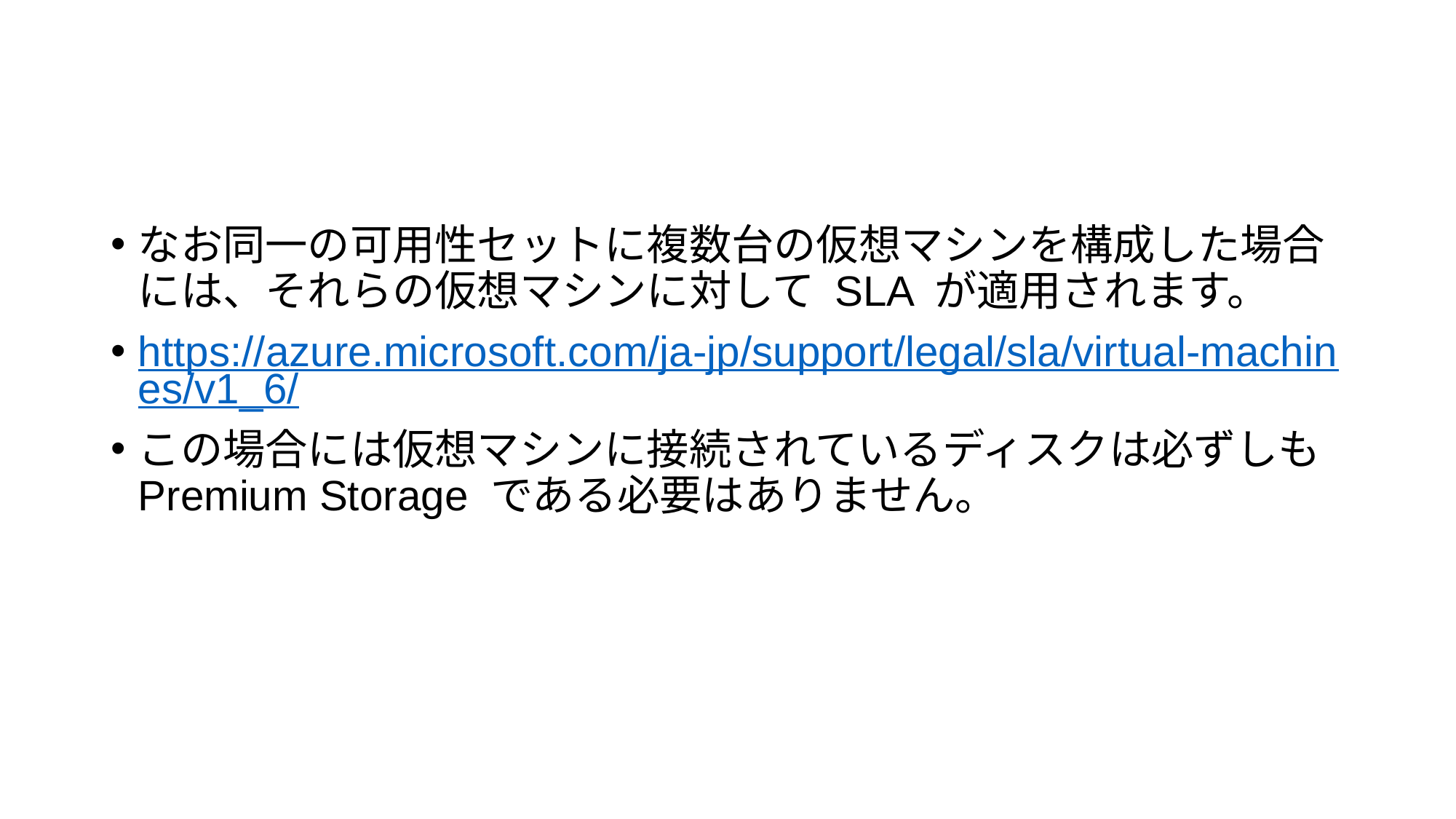

#
なお同一の可用性セットに複数台の仮想マシンを構成した場合には、それらの仮想マシンに対して SLA が適用されます。
https://azure.microsoft.com/ja-jp/support/legal/sla/virtual-machines/v1_6/
この場合には仮想マシンに接続されているディスクは必ずしも Premium Storage である必要はありません。